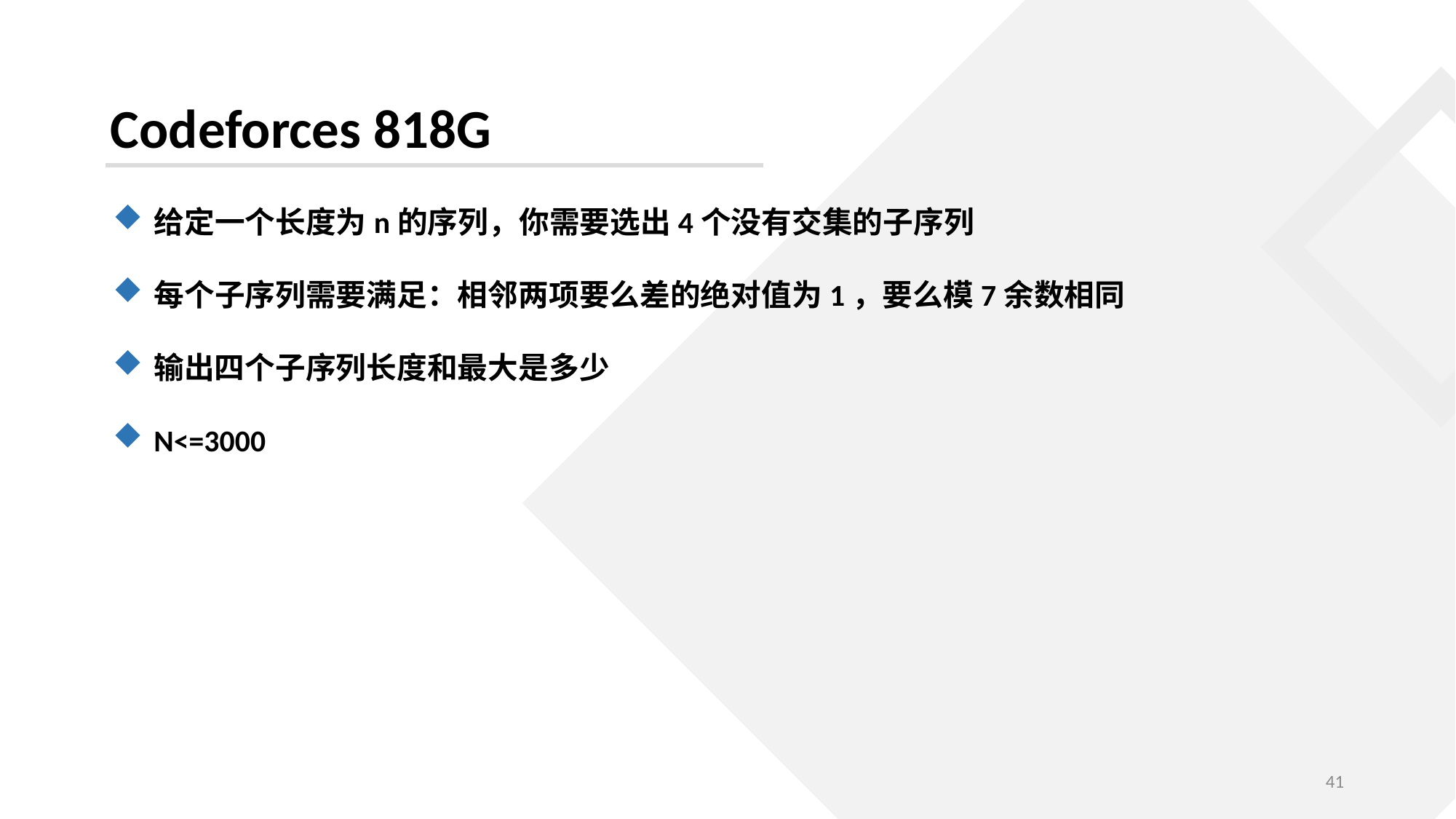

Codeforces 818G
给定一个长度为n的序列，你需要选出4个没有交集的子序列

每个子序列需要满足：相邻两项要么差的绝对值为1，要么模7余数相同

输出四个子序列长度和最大是多少

N<=3000
41